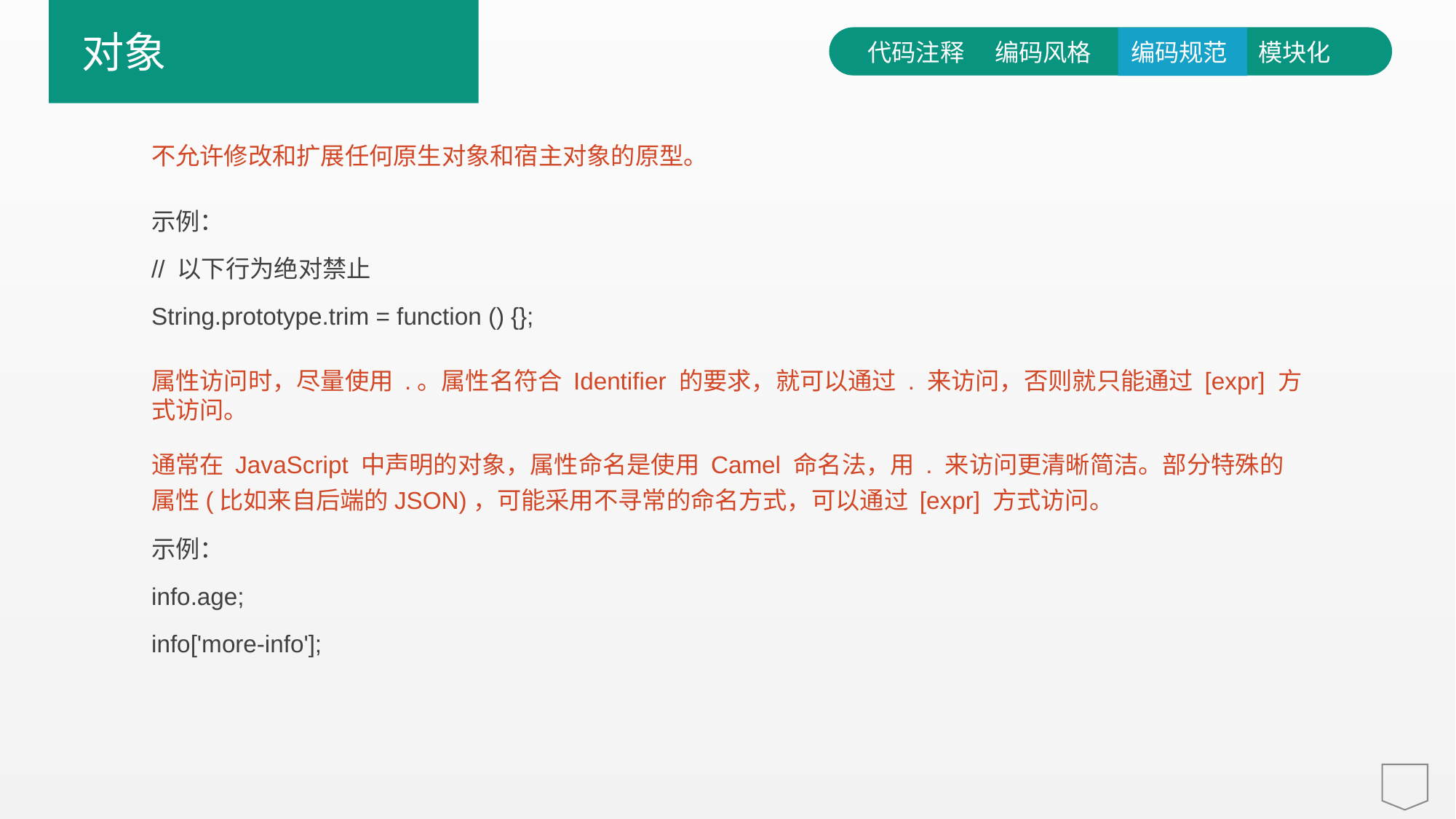

对象

代码注释
编码风格
编码规范
模块化
不允许修改和扩展任何原生对象和宿主对象的原型。
示例：
// 以下行为绝对禁止
String.prototype.trim = function () {};
e7d195523061f1c0600ade85ab8d19863d296bbd6d3c8047FB0A4867354E4F1E3A7DEAE3C4C4B5C9777EC9E9D7F78045DB0296A4194571101A21F67FC7D6C39966CE50B69116E2EE84E571E25F3C0CCE19B7BA3F947E0899F8B654DDF63CBC54889BD665B879A243CED6339B4F4AAD5F6D1EDF9135418660BA3FBA18744DAFA98EABC1EED731EA6833863FD2C33712174ACE2AD755DACFBF
属性访问时，尽量使用 .。属性名符合 Identifier 的要求，就可以通过 . 来访问，否则就只能通过 [expr] 方式访问。
通常在 JavaScript 中声明的对象，属性命名是使用 Camel 命名法，用 . 来访问更清晰简洁。部分特殊的属性(比如来自后端的JSON)，可能采用不寻常的命名方式，可以通过 [expr] 方式访问。
示例：
info.age;
info['more-info'];